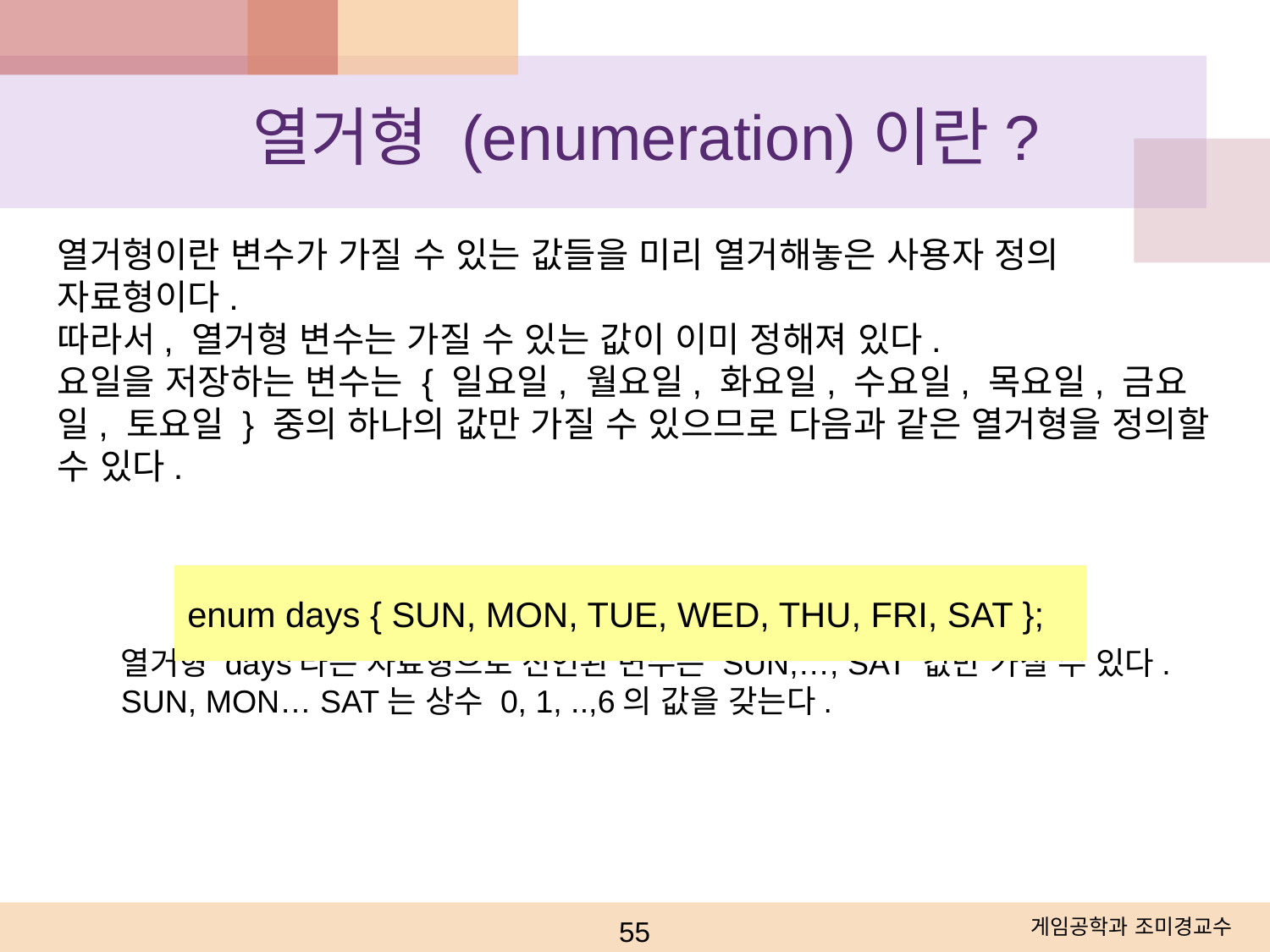

열거형 (enumeration)이란?
열거형이란 변수가 가질 수 있는 값들을 미리 열거해놓은 사용자 정의 자료형이다.
따라서, 열거형 변수는 가질 수 있는 값이 이미 정해져 있다.
요일을 저장하는 변수는 { 일요일, 월요일, 화요일, 수요일, 목요일, 금요일, 토요일 } 중의 하나의 값만 가질 수 있으므로 다음과 같은 열거형을 정의할 수 있다.

열거형 days라는 자료형으로 선언된 변수는 SUN,…, SAT 값만 가질 수 있다.
SUN, MON… SAT는 상수 0, 1, ..,6의 값을 갖는다.

enum days { SUN, MON, TUE, WED, THU, FRI, SAT };

55
게임공학과 조미경교수